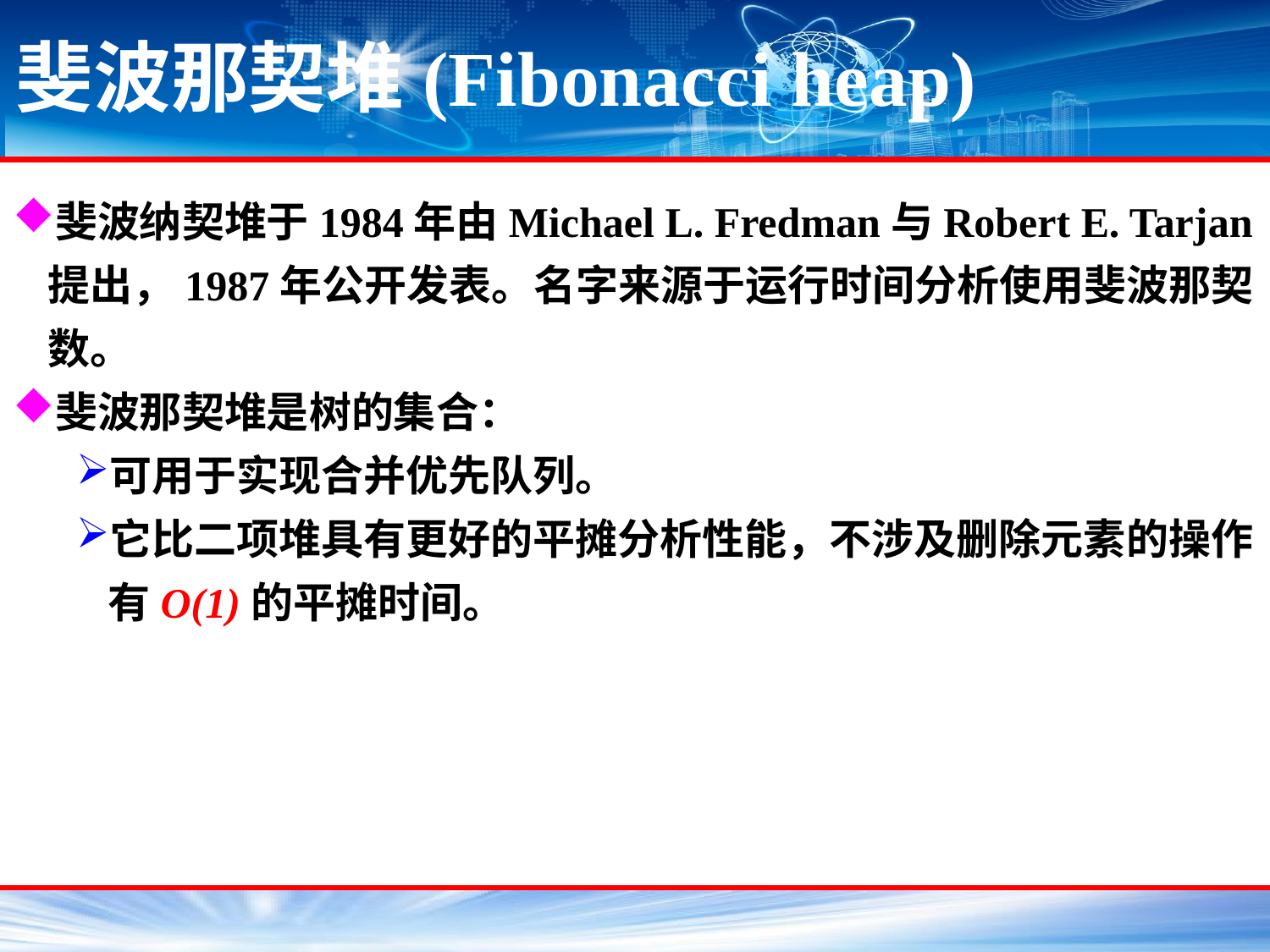

# 斐波那契堆(Fibonacci heap)
斐波纳契堆于1984年由Michael L. Fredman与Robert E. Tarjan提出，1987年公开发表。名字来源于运行时间分析使用斐波那契数。
斐波那契堆是树的集合：
可用于实现合并优先队列。
它比二项堆具有更好的平摊分析性能，不涉及删除元素的操作有O(1)的平摊时间。